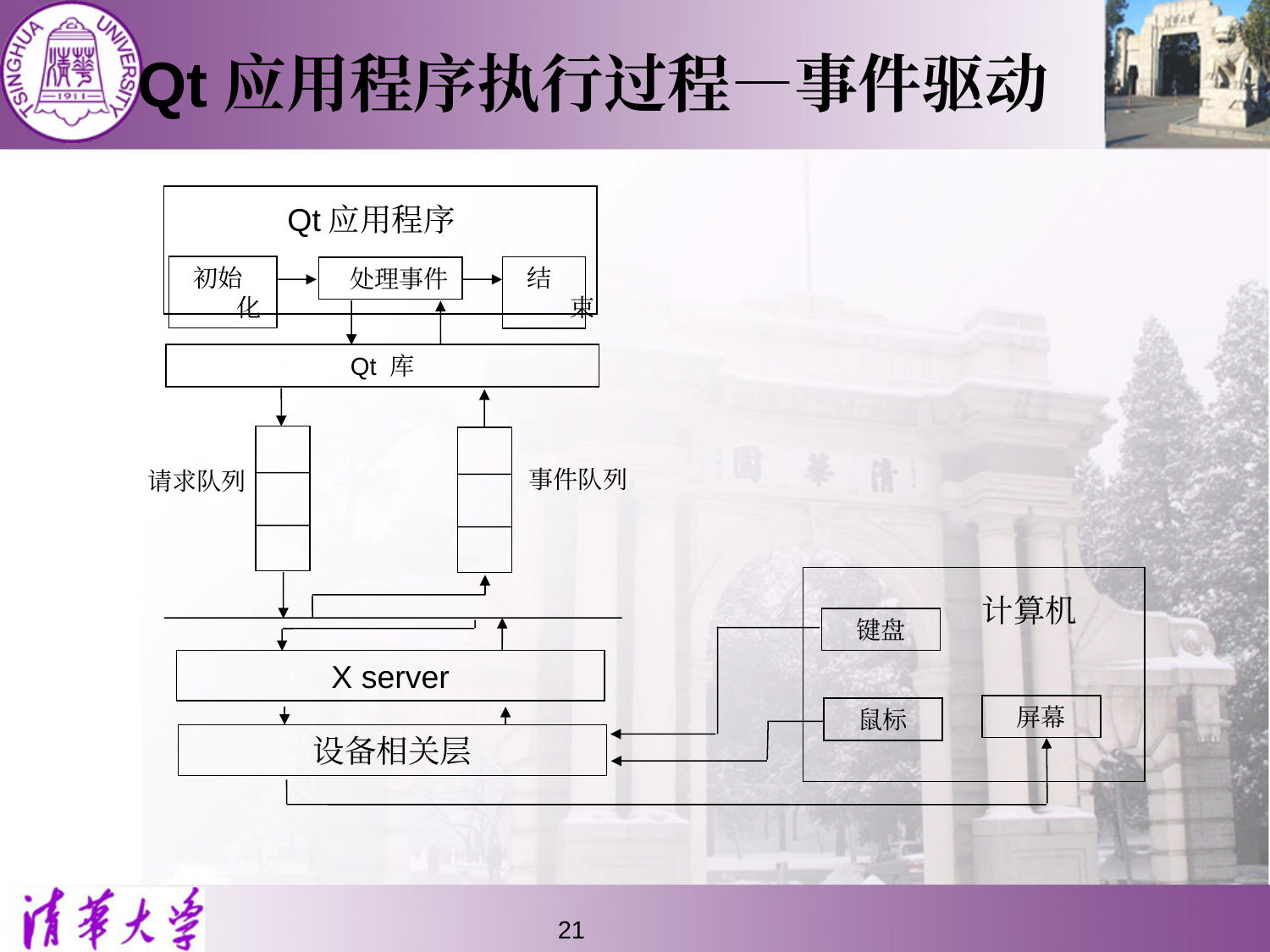

# Qt应用程序执行过程—事件驱动

Qt应用程序
 初始化
 结束
  处理事件

Qt 库

事件队列
请求队列

计算机

键盘

X server
屏幕
鼠标

设备相关层

21